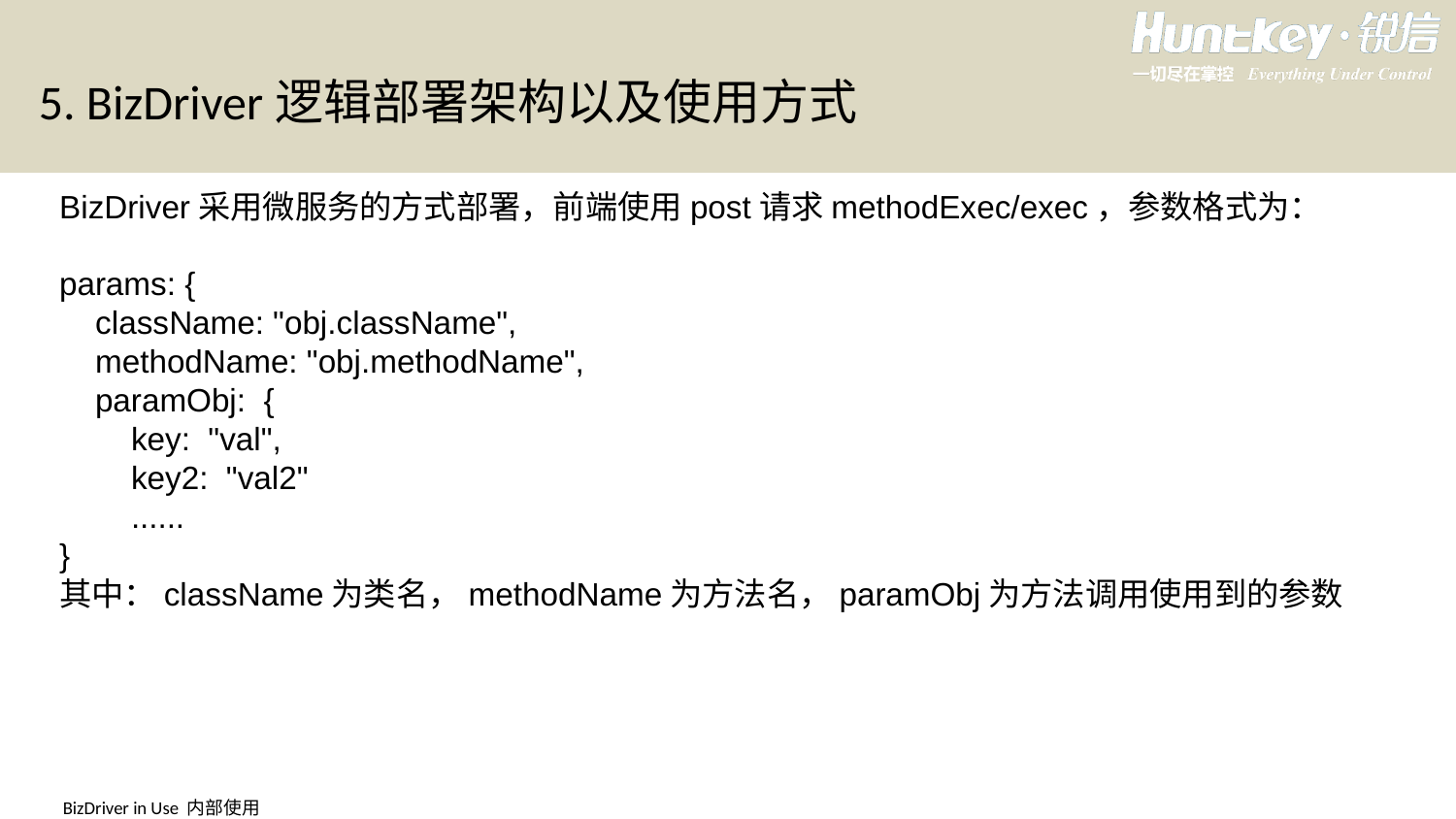

5. BizDriver逻辑部署架构以及使用方式
BizDriver采用微服务的方式部署，前端使用post请求methodExec/exec，参数格式为：

params: {
    className: "obj.className",
    methodName: "obj.methodName",
    paramObj:  {
        key:  "val",
        key2:  "val2"
        ......
}
其中：className为类名，methodName为方法名，paramObj为方法调用使用到的参数